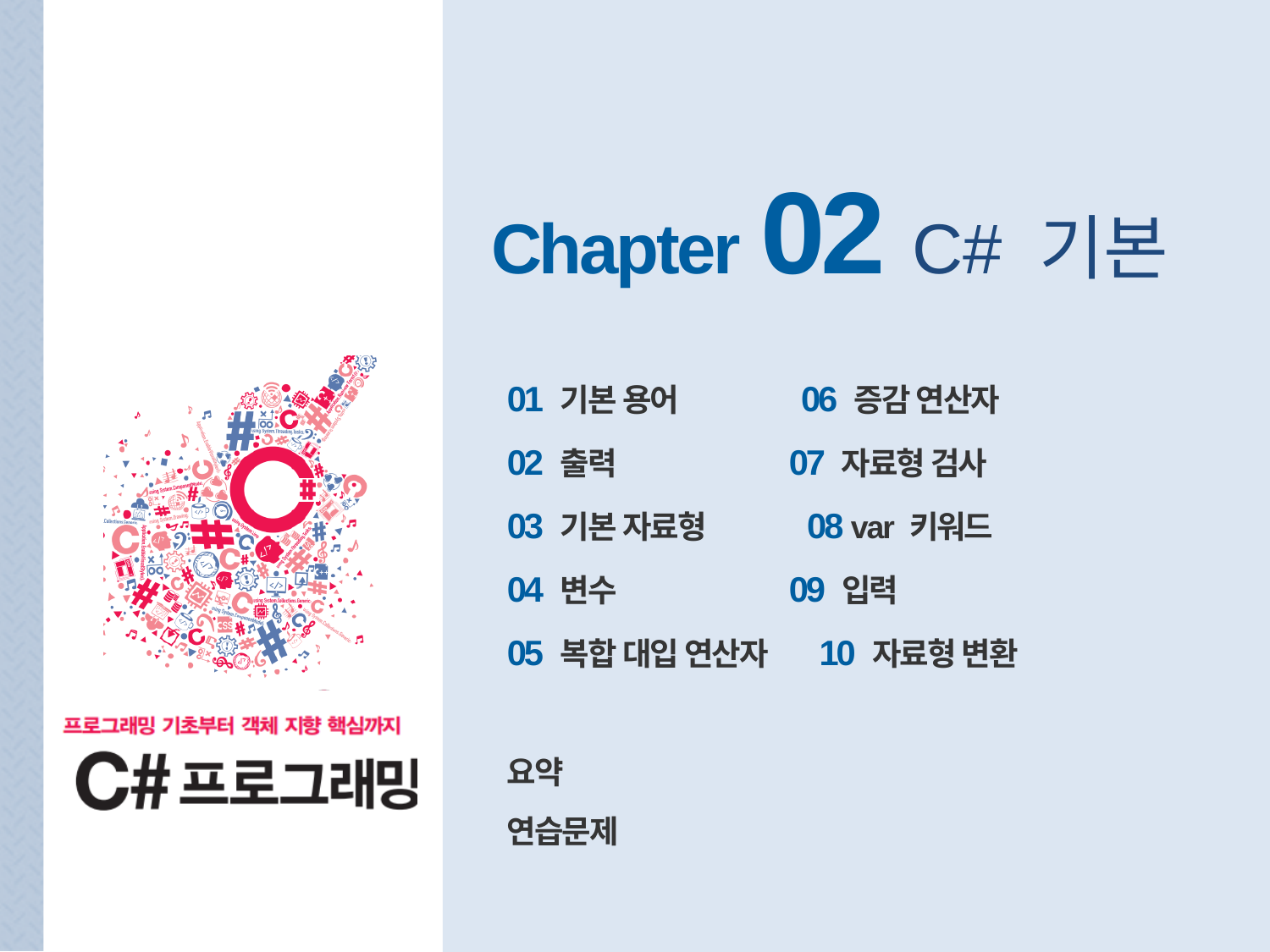

Chapter 02 C# 기본
01 기본 용어                06 증감 연산자
02 출력                       07 자료형 검사
03 기본 자료형             08 var 키워드
04 변수                       09 입력
05 복합 대입 연산자      10 자료형 변환

요약
연습문제